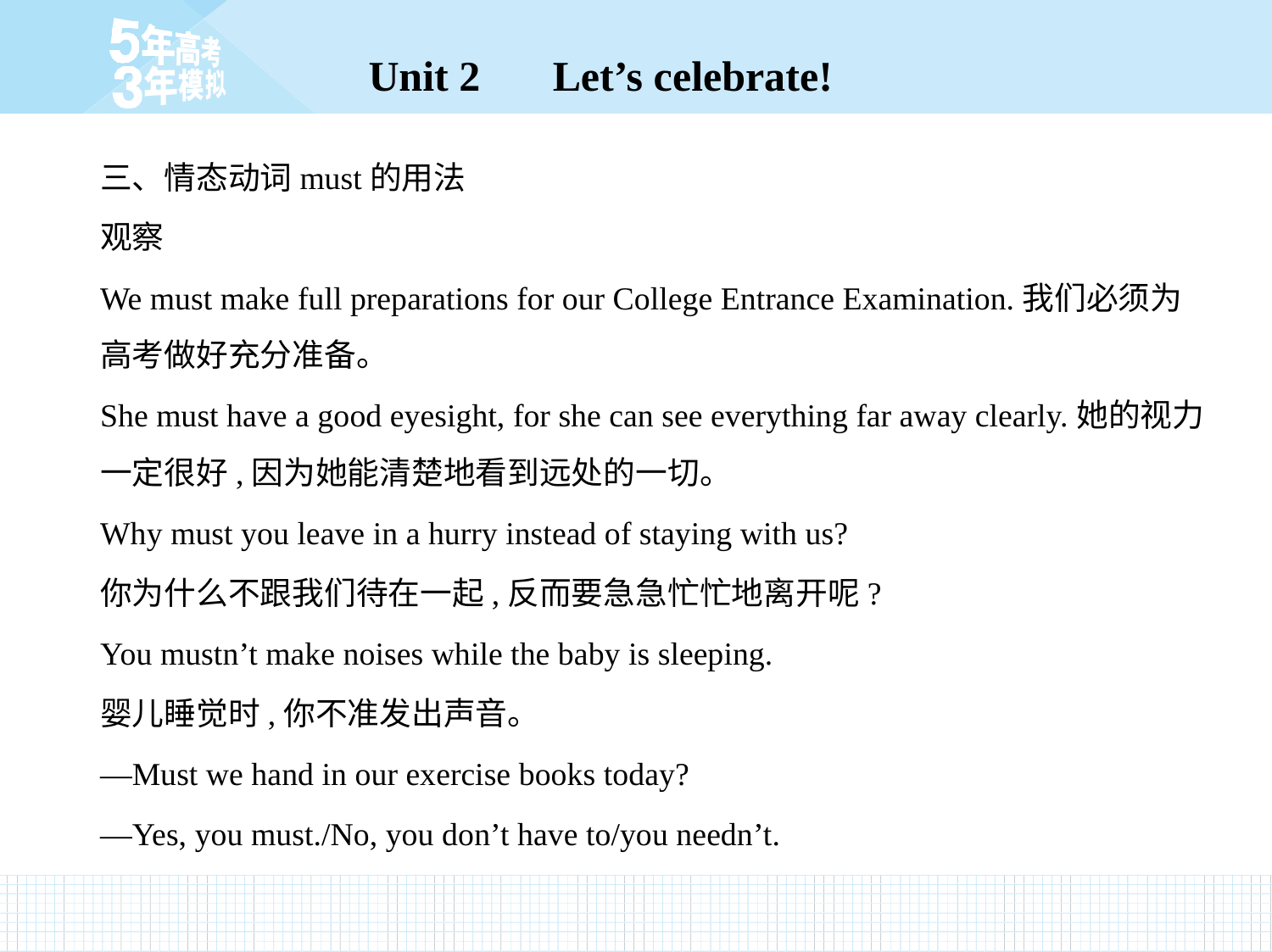

三、情态动词must的用法
观察
We must make full preparations for our College Entrance Examination.我们必须为
高考做好充分准备。
She must have a good eyesight, for she can see everything far away clearly.她的视力
一定很好,因为她能清楚地看到远处的一切。
Why must you leave in a hurry instead of staying with us?
你为什么不跟我们待在一起,反而要急急忙忙地离开呢?
You mustn’t make noises while the baby is sleeping.
婴儿睡觉时,你不准发出声音。
—Must we hand in our exercise books today?
—Yes, you must./No, you don’t have to/you needn’t.